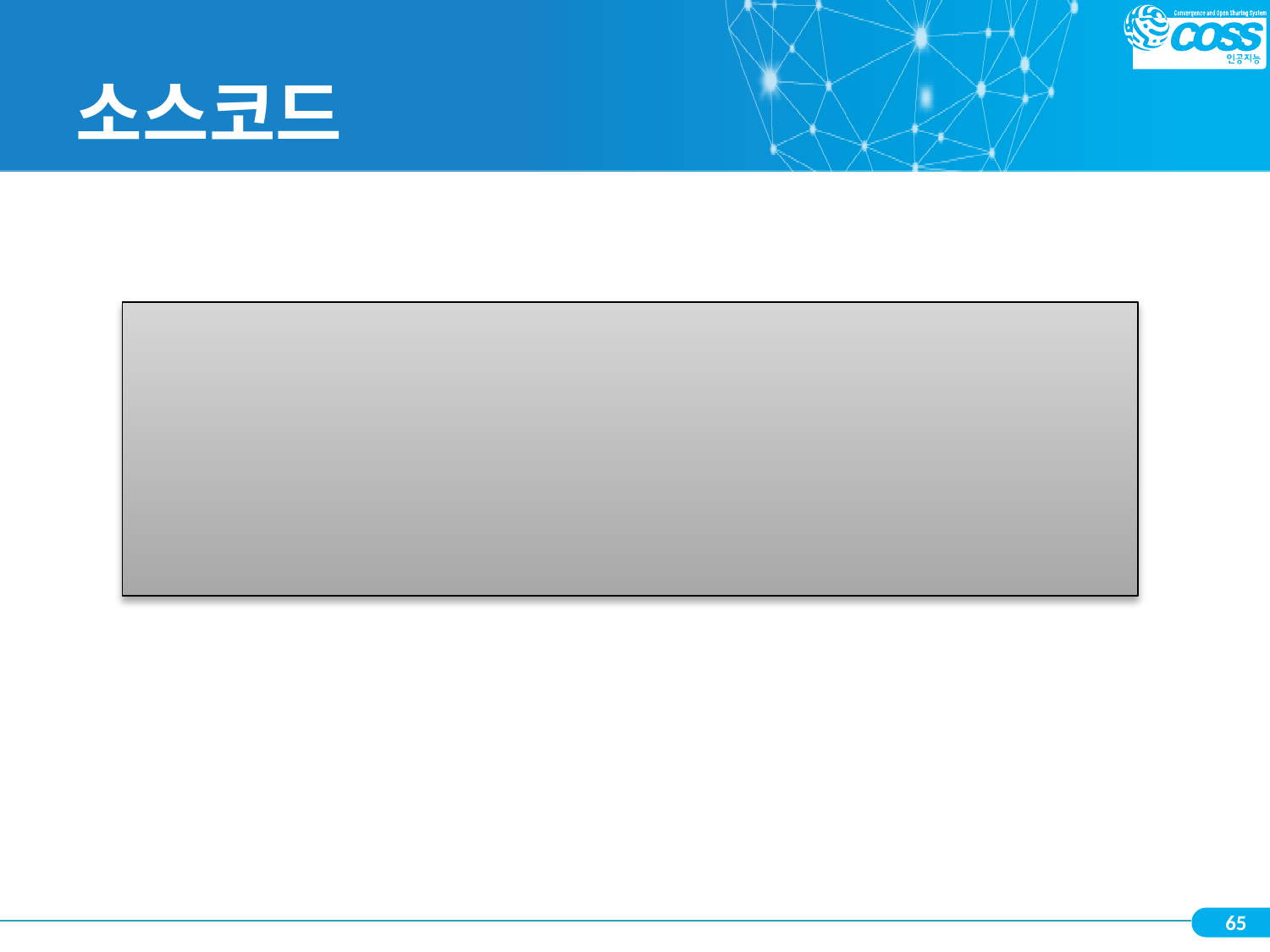

# 소스코드

# 응용 프로그램으로 동작 이해해보기
print("3 x 1 = 3")
print("3 x 2 = 6")
print("3 x 3 = 9")